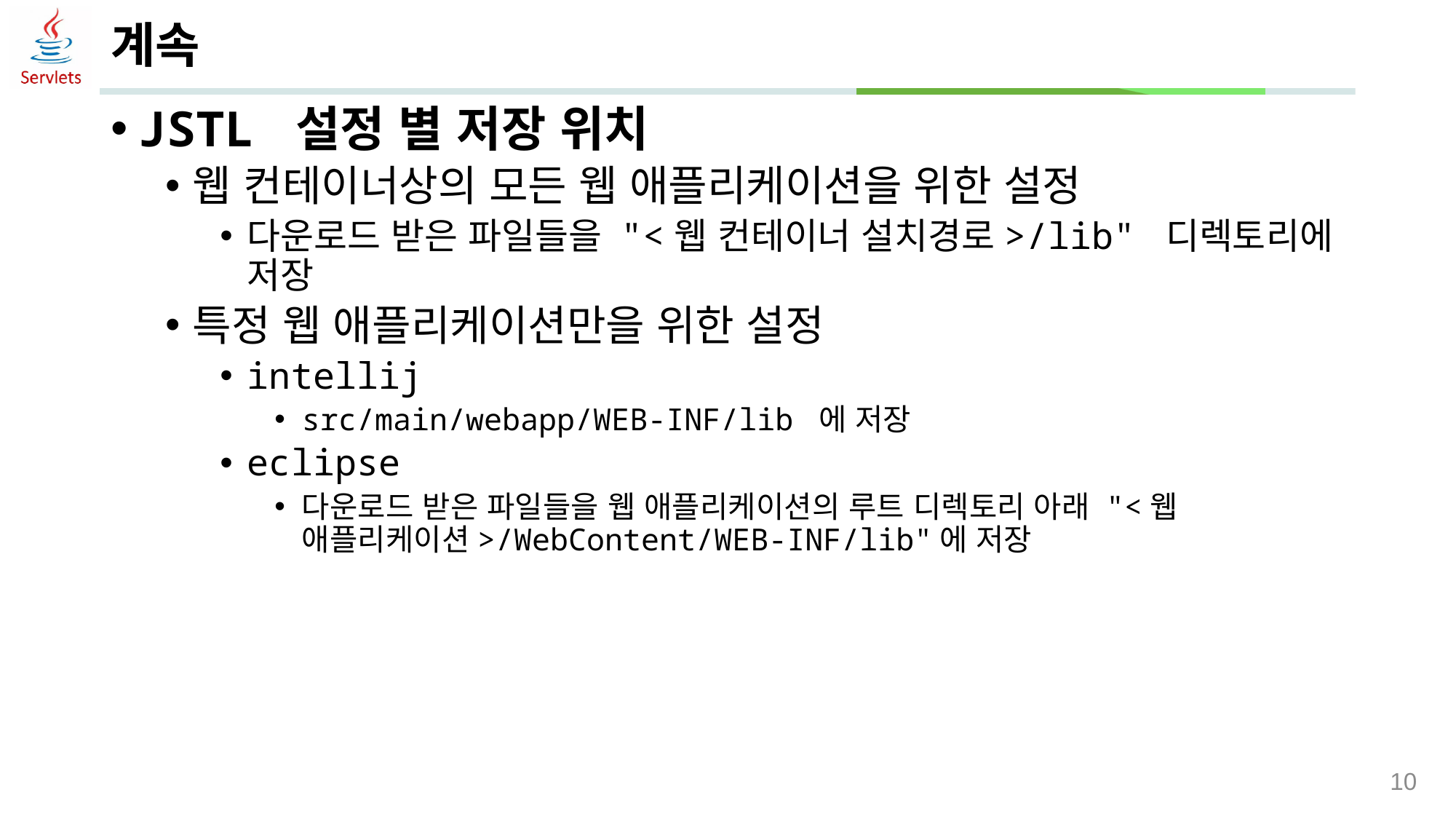

# 계속
JSTL 설정 별 저장 위치
웹 컨테이너상의 모든 웹 애플리케이션을 위한 설정
다운로드 받은 파일들을 "<웹 컨테이너 설치경로>/lib" 디렉토리에 저장
특정 웹 애플리케이션만을 위한 설정
intellij
src/main/webapp/WEB-INF/lib 에 저장
eclipse
다운로드 받은 파일들을 웹 애플리케이션의 루트 디렉토리 아래 "<웹 애플리케이션>/WebContent/WEB-INF/lib"에 저장

10